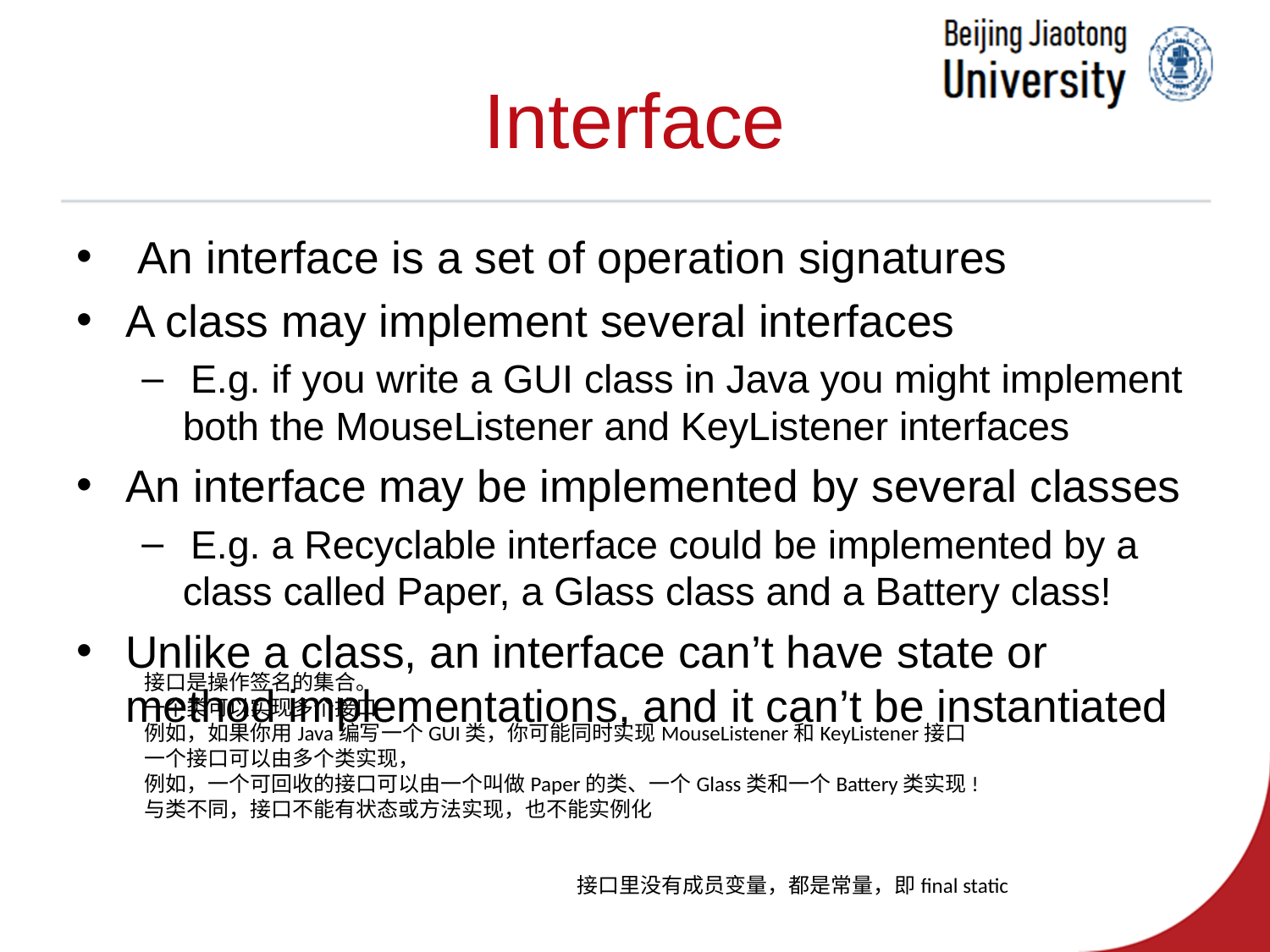

# Interface
 An interface is a set of operation signatures
A class may implement several interfaces
 E.g. if you write a GUI class in Java you might implement both the MouseListener and KeyListener interfaces
An interface may be implemented by several classes
 E.g. a Recyclable interface could be implemented by a class called Paper, a Glass class and a Battery class!
Unlike a class, an interface can’t have state or method implementations, and it can’t be instantiated
接口是操作签名的集合。
一个类可以实现多个接口
例如，如果你用Java编写一个GUI类，你可能同时实现MouseListener和KeyListener接口
一个接口可以由多个类实现，
例如，一个可回收的接口可以由一个叫做Paper的类、一个Glass类和一个Battery类实现!
与类不同，接口不能有状态或方法实现，也不能实例化
接口里没有成员变量，都是常量，即final static